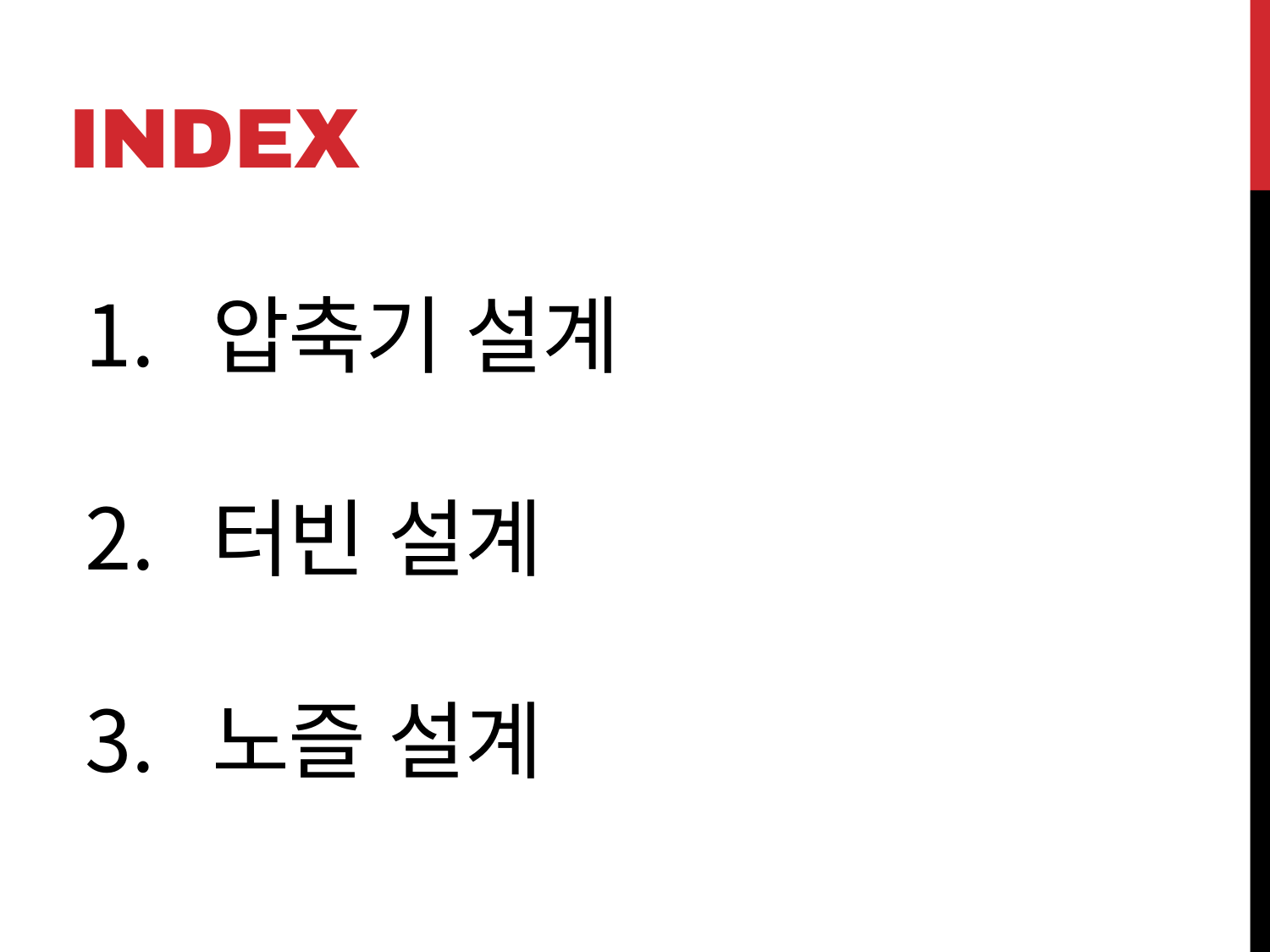

# INDEX
압축기 설계

터빈 설계

노즐 설계